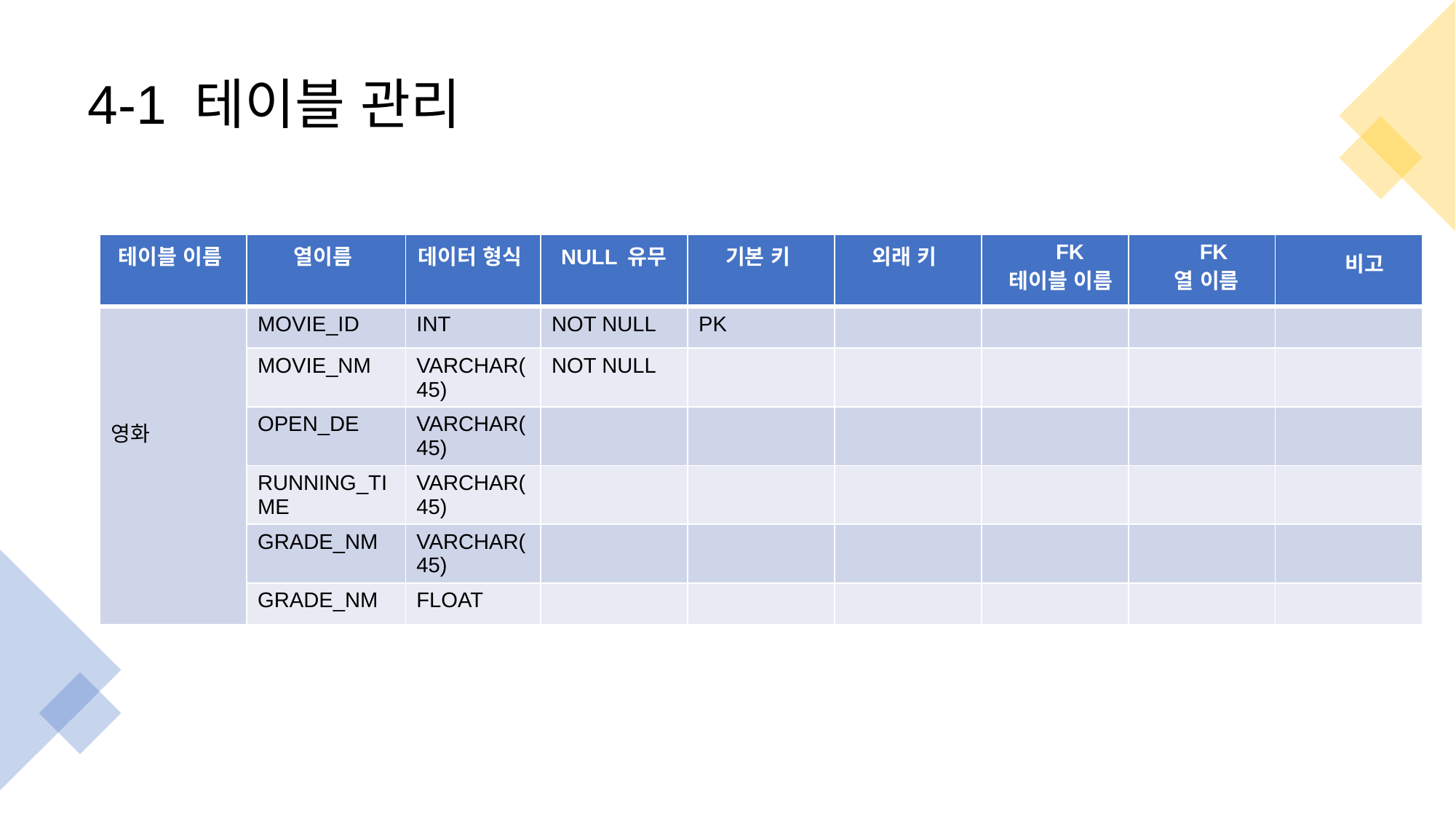

# 4-1 테이블 관리
| 테이블 이름 | 열이름 | 데이터 형식 | NULL 유무 | 기본 키 | 외래 키 | FK 테이블 이름 | FK 열 이름 | 비고 |
| --- | --- | --- | --- | --- | --- | --- | --- | --- |
| 영화 | MOVIE\_ID | INT | NOT NULL | PK |  |  |  |  |
|  | MOVIE\_NM | VARCHAR(45) | NOT NULL |  |  |  |  |  |
|  | OPEN\_DE | VARCHAR(45) |  |  |  |  |  |  |
|  | RUNNING\_TIME | VARCHAR(45) |  |  |  |  |  |  |
|  | GRADE\_NM | VARCHAR(45) |  |  |  |  |  |  |
|  | GRADE\_NM | FLOAT |  |  |  |  |  |  |